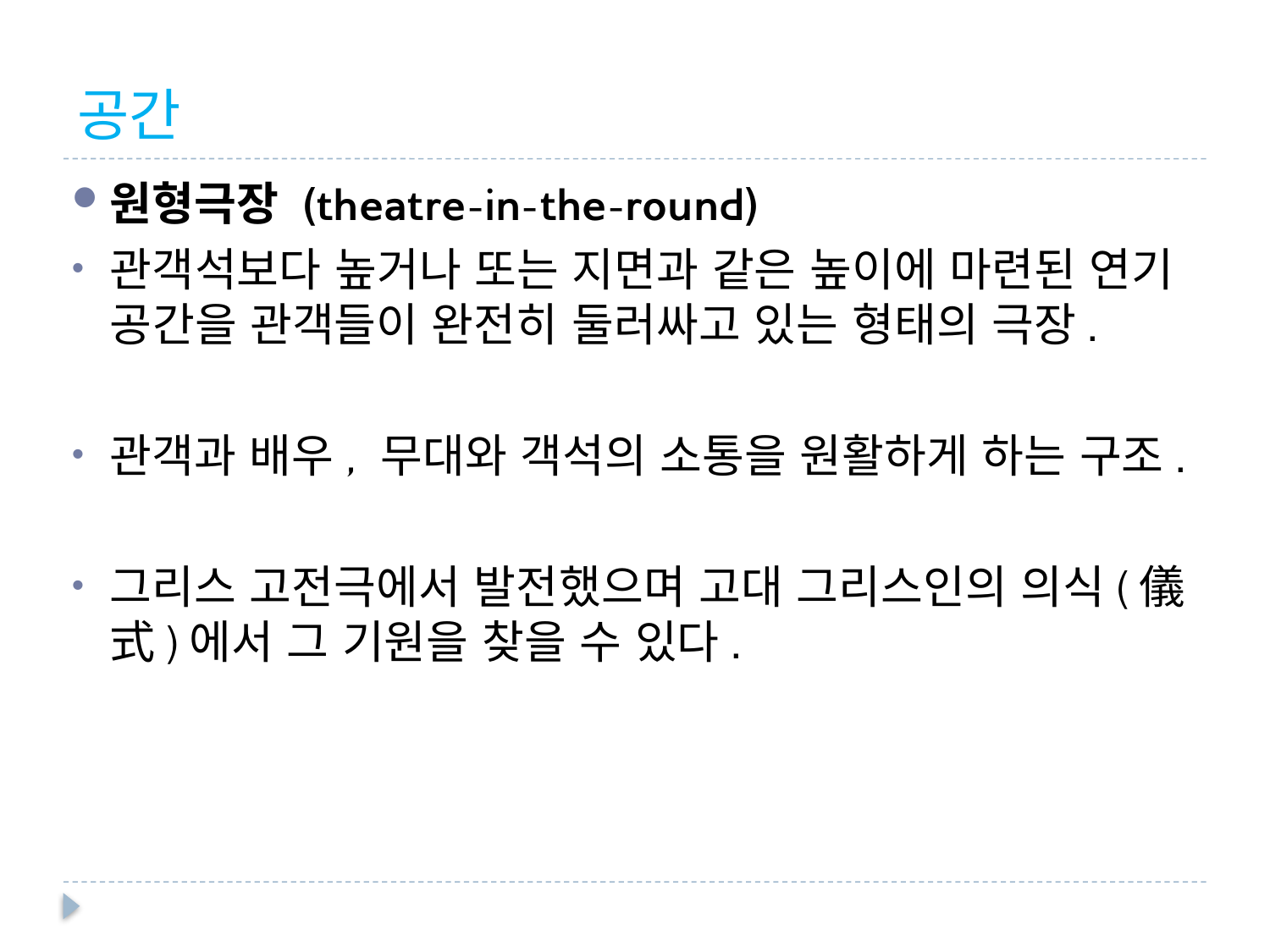

# 공간
원형극장 (theatre-in-the-round)
관객석보다 높거나 또는 지면과 같은 높이에 마련된 연기 공간을 관객들이 완전히 둘러싸고 있는 형태의 극장.

관객과 배우, 무대와 객석의 소통을 원활하게 하는 구조.

그리스 고전극에서 발전했으며 고대 그리스인의 의식(儀式)에서 그 기원을 찾을 수 있다.